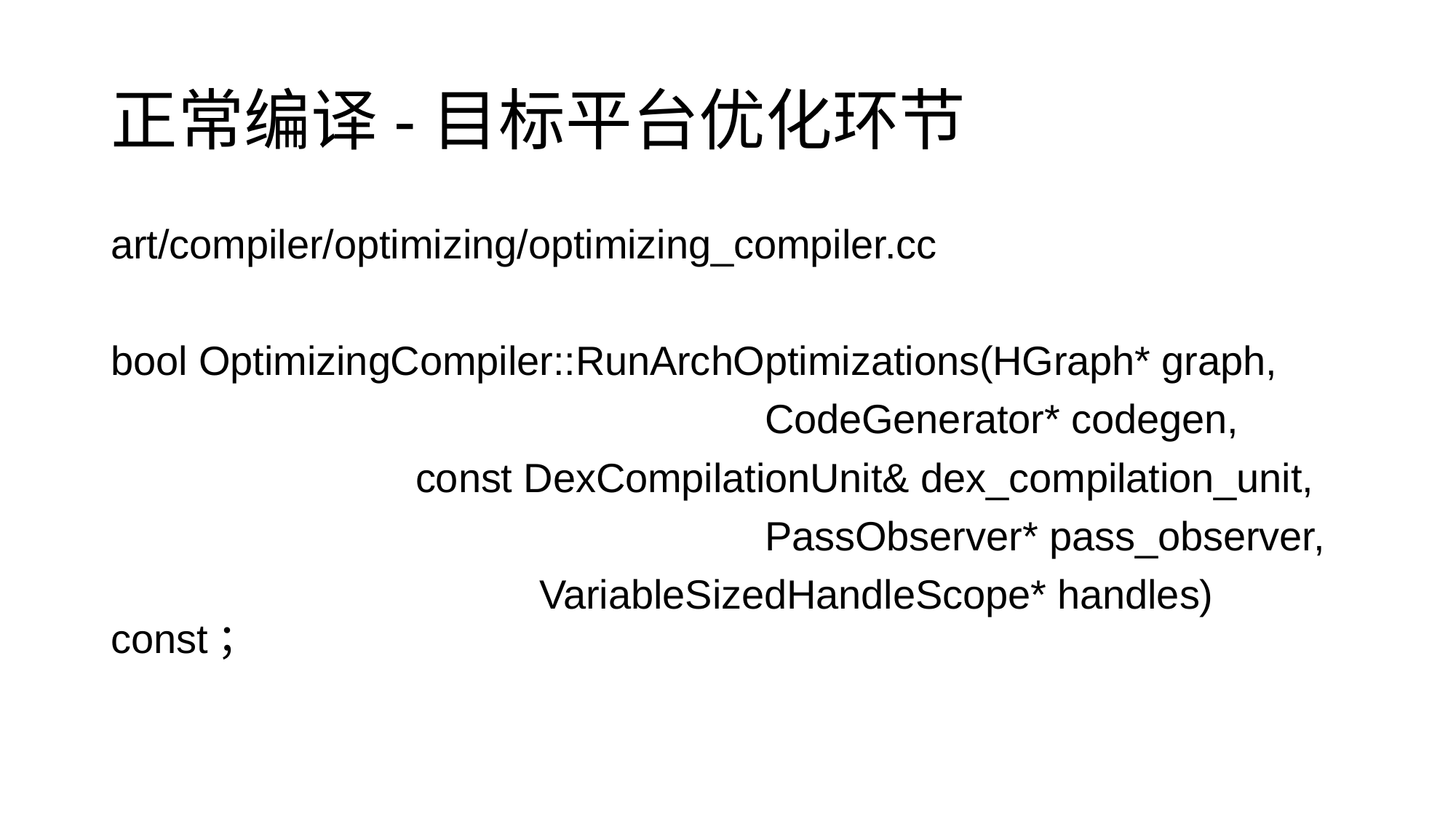

# 正常编译-目标平台优化环节
art/compiler/optimizing/optimizing_compiler.cc

bool OptimizingCompiler::RunArchOptimizations(HGraph* graph,
                                                          CodeGenerator* codegen,
                           const DexCompilationUnit& dex_compilation_unit,
                                                          PassObserver* pass_observer,
                                      VariableSizedHandleScope* handles) const；